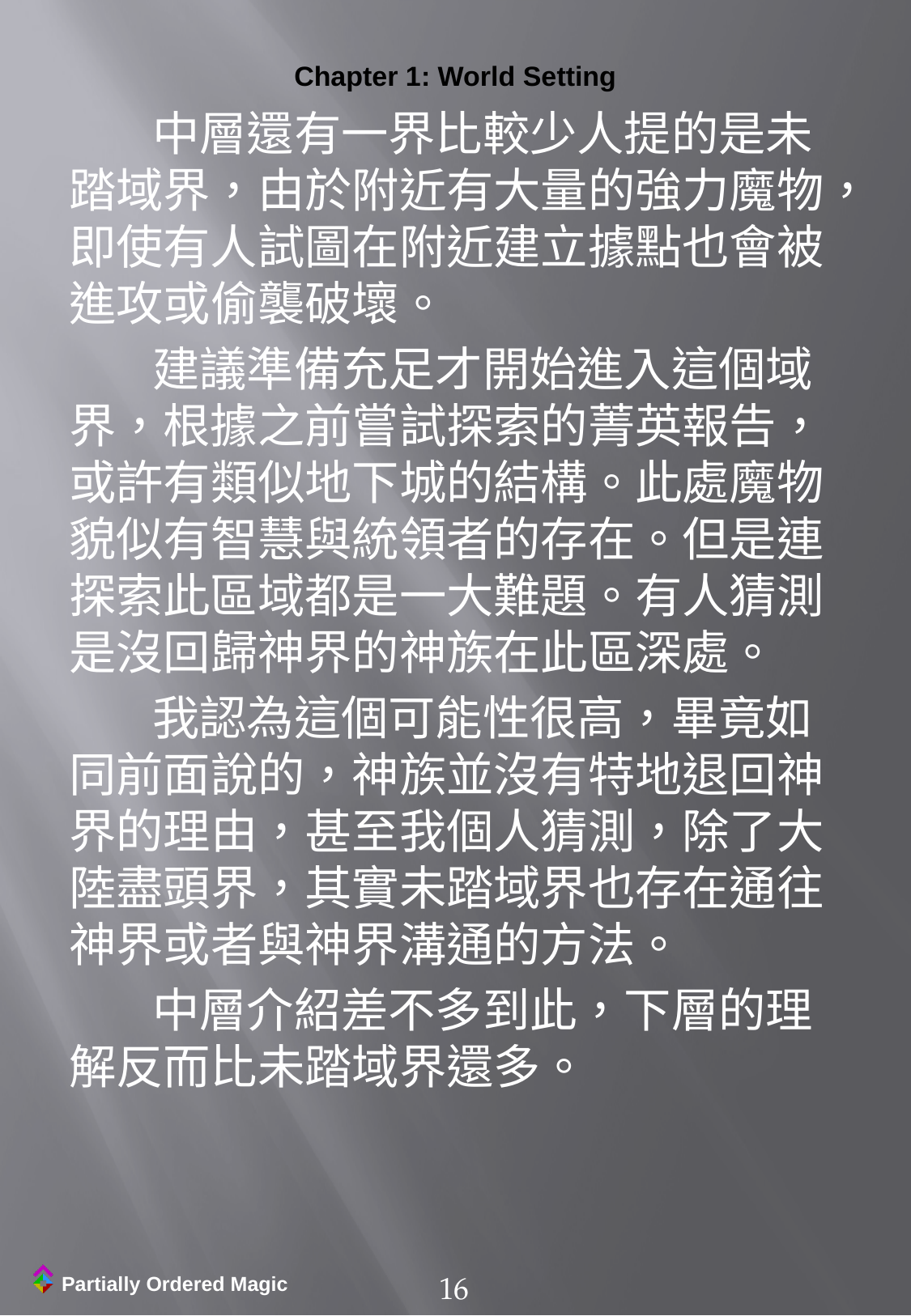

# Chapter 1: World Setting
中層還有一界比較少人提的是未踏域界，由於附近有大量的強力魔物，即使有人試圖在附近建立據點也會被進攻或偷襲破壞。
建議準備充足才開始進入這個域界，根據之前嘗試探索的菁英報告，或許有類似地下城的結構。此處魔物貌似有智慧與統領者的存在。但是連探索此區域都是一大難題。有人猜測是沒回歸神界的神族在此區深處。
我認為這個可能性很高，畢竟如同前面說的，神族並沒有特地退回神界的理由，甚至我個人猜測，除了大陸盡頭界，其實未踏域界也存在通往神界或者與神界溝通的方法。
中層介紹差不多到此，下層的理解反而比未踏域界還多。